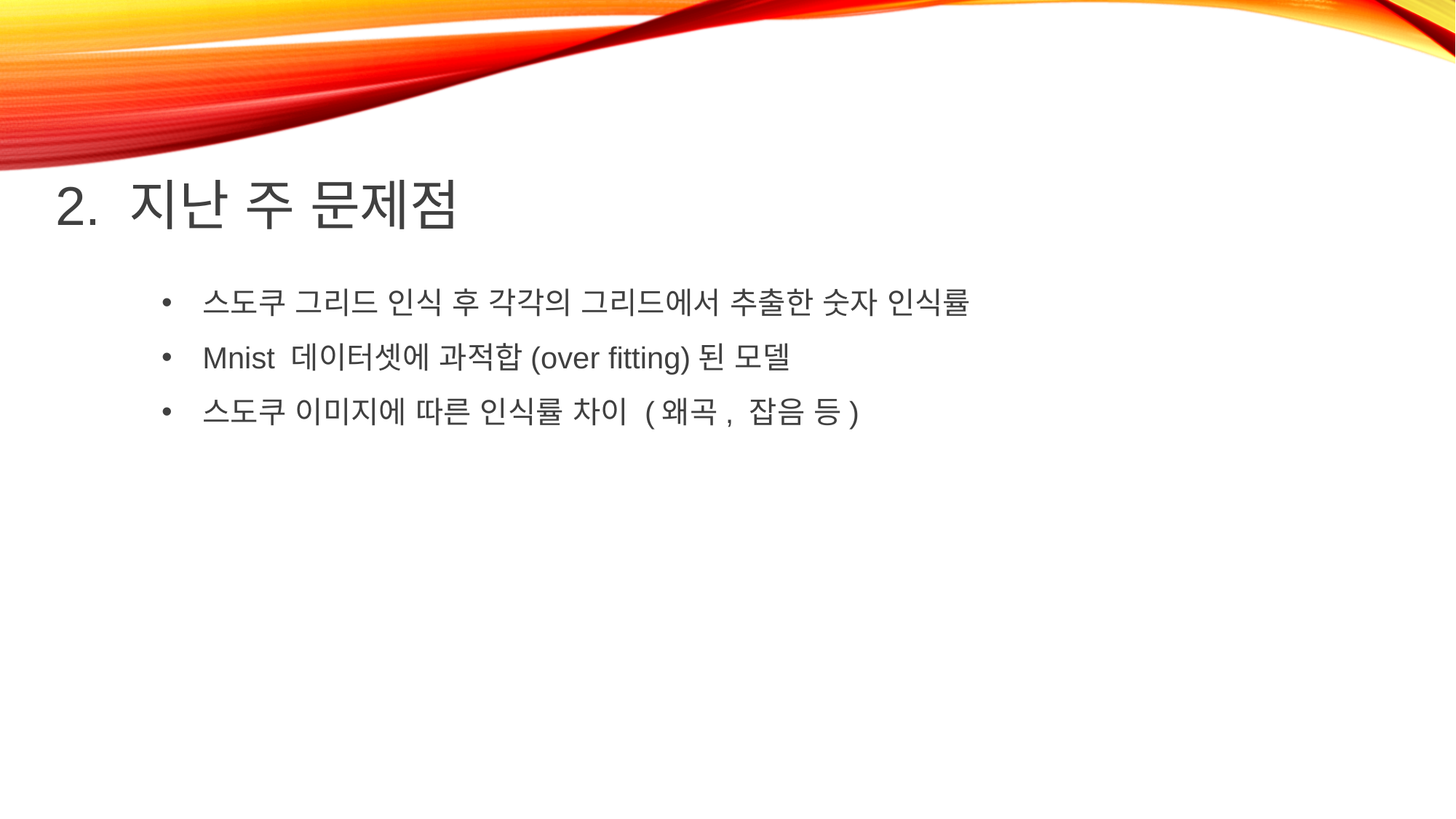

2. 지난 주 문제점
스도쿠 그리드 인식 후 각각의 그리드에서 추출한 숫자 인식률
Mnist 데이터셋에 과적합(over fitting)된 모델
스도쿠 이미지에 따른 인식률 차이 (왜곡, 잡음 등)